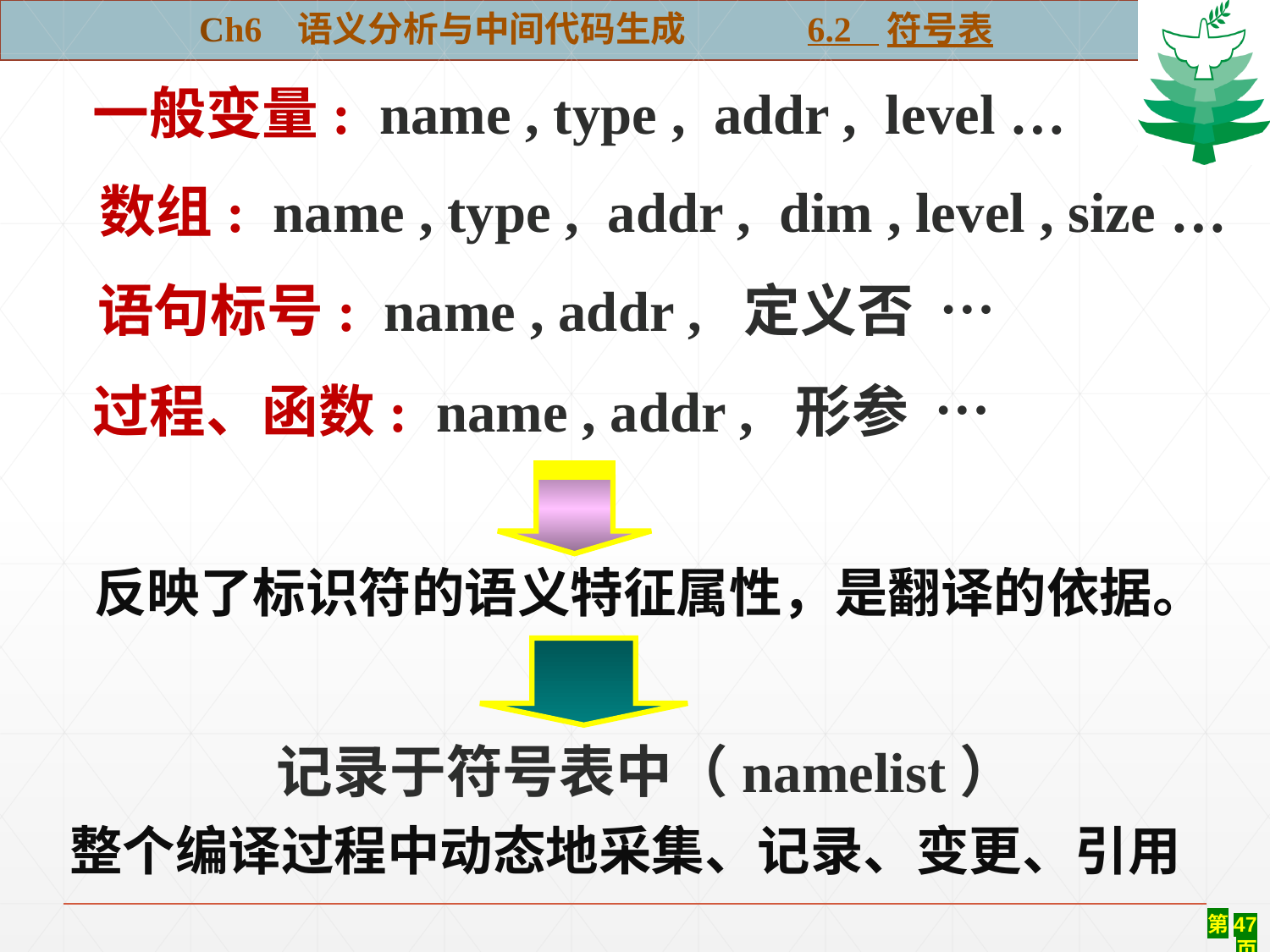

Ch6   语义分析与中间代码生成              6.2   符号表
  一般变量:  name , type ,  addr ,  level …
 数组:  name , type ,  addr ,  dim , level , size …
语句标号:  name , addr ,  定义否  …
过程、函数:  name , addr ,  形参  …

反映了标识符的语义特征属性，是翻译的依据。

               记录于符号表中（namelist）
整个编译过程中动态地采集、记录、变更、引用